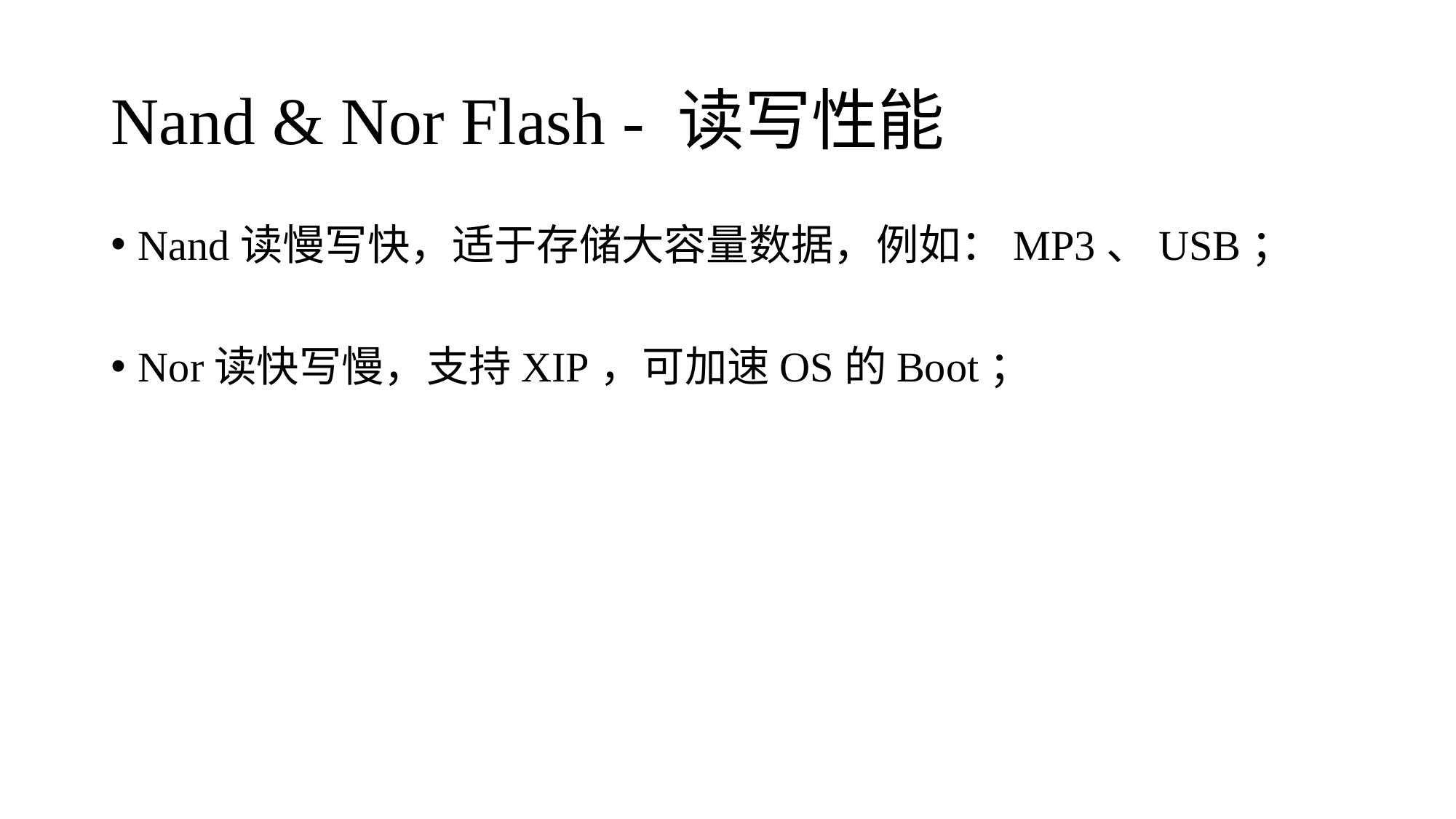

# Nand & Nor Flash - 读写性能
Nand读慢写快，适于存储大容量数据，例如：MP3、USB；

Nor读快写慢，支持XIP，可加速OS的Boot；